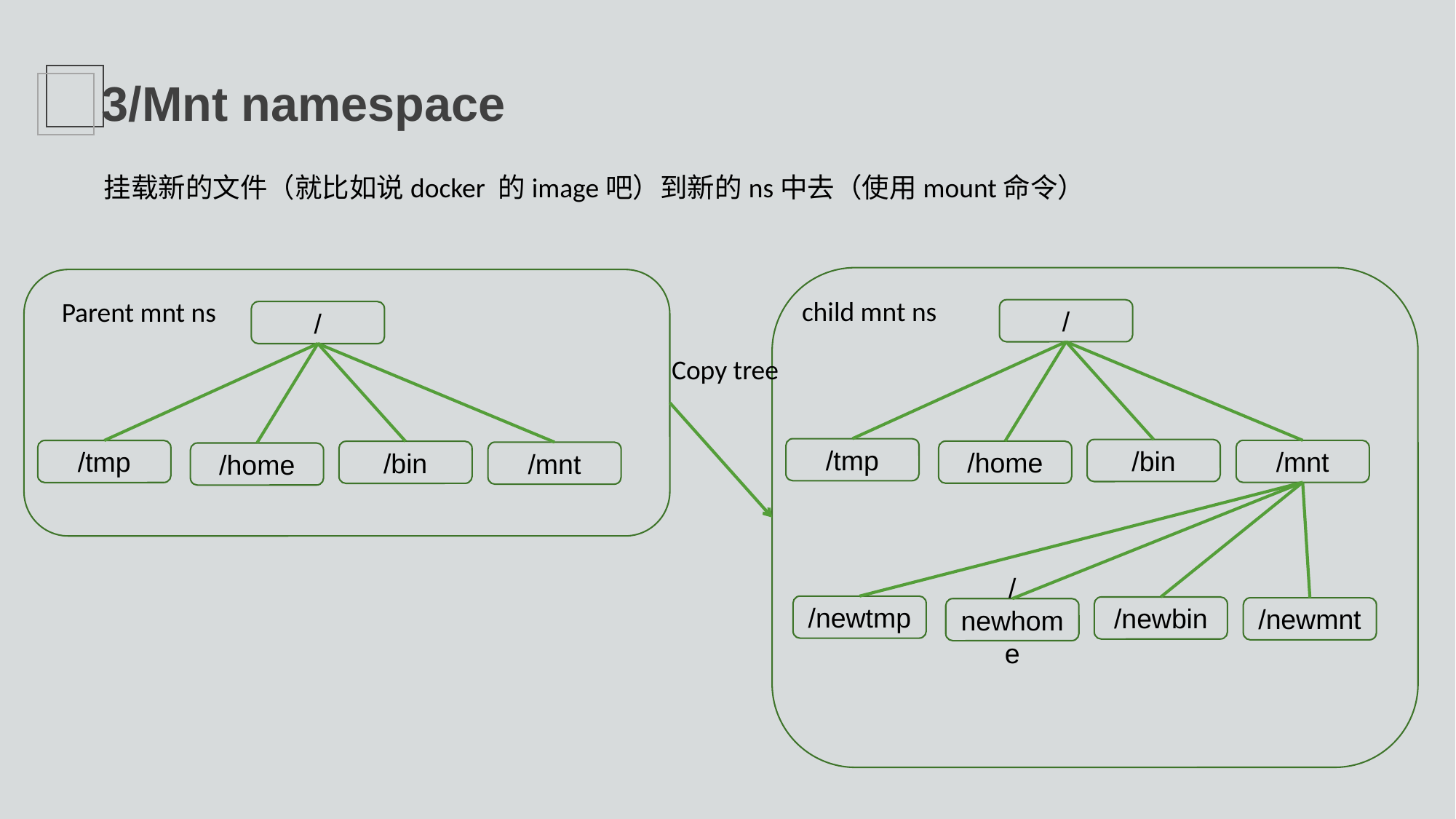

3/Mnt namespace
挂载新的文件（就比如说docker 的image吧）到新的ns中去（使用mount命令）

child mnt ns
Parent mnt ns
/
/
Copy tree
/tmp
/bin
/mnt
/tmp
/home
/bin
/mnt
/home
/newtmp
/newbin
/newmnt
/newhome